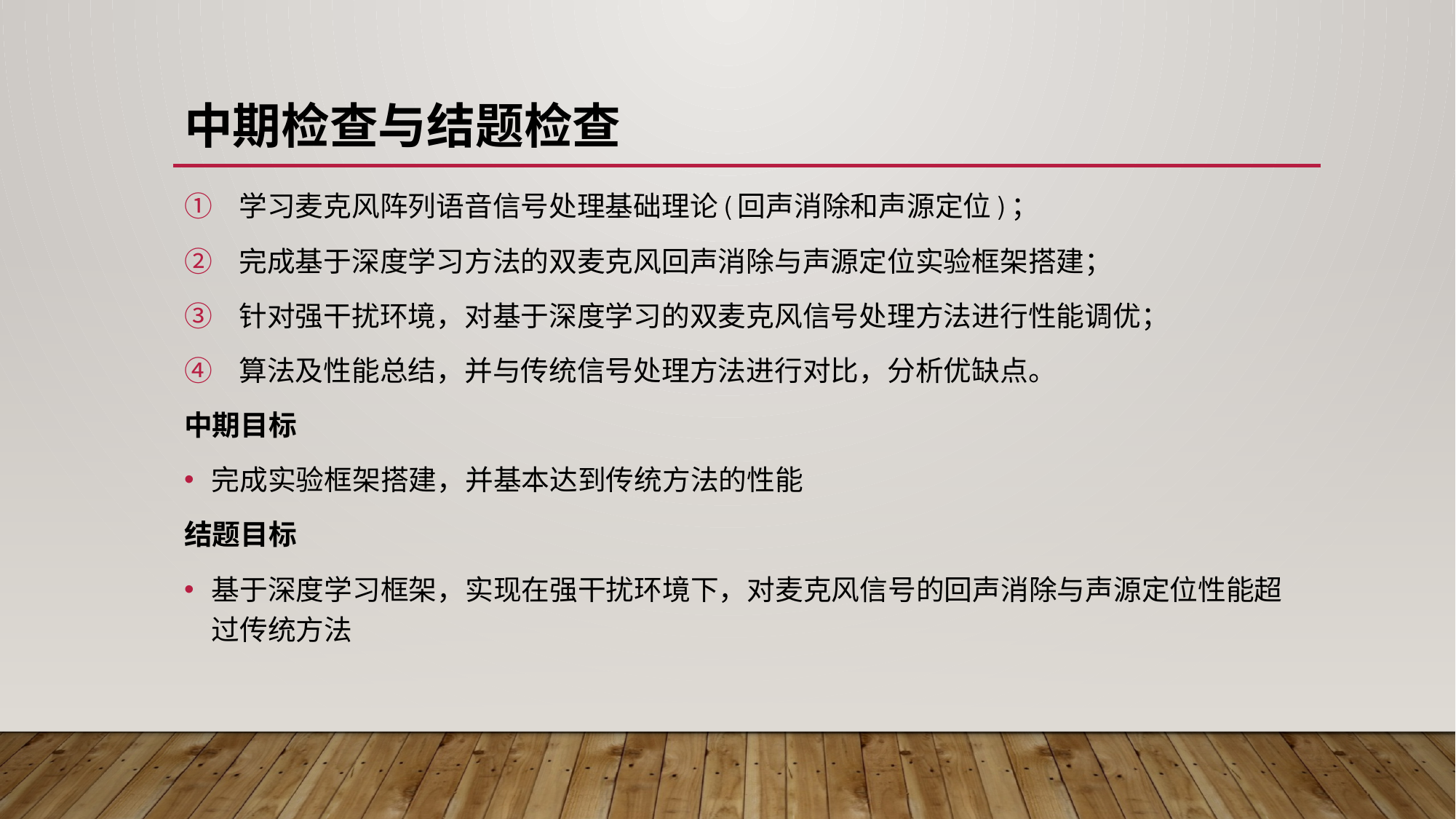

# 中期检查与结题检查
学习麦克风阵列语音信号处理基础理论(回声消除和声源定位)；
完成基于深度学习方法的双麦克风回声消除与声源定位实验框架搭建；
针对强干扰环境，对基于深度学习的双麦克风信号处理方法进行性能调优；
算法及性能总结，并与传统信号处理方法进行对比，分析优缺点。
中期目标
完成实验框架搭建，并基本达到传统方法的性能
结题目标
基于深度学习框架，实现在强干扰环境下，对麦克风信号的回声消除与声源定位性能超过传统方法